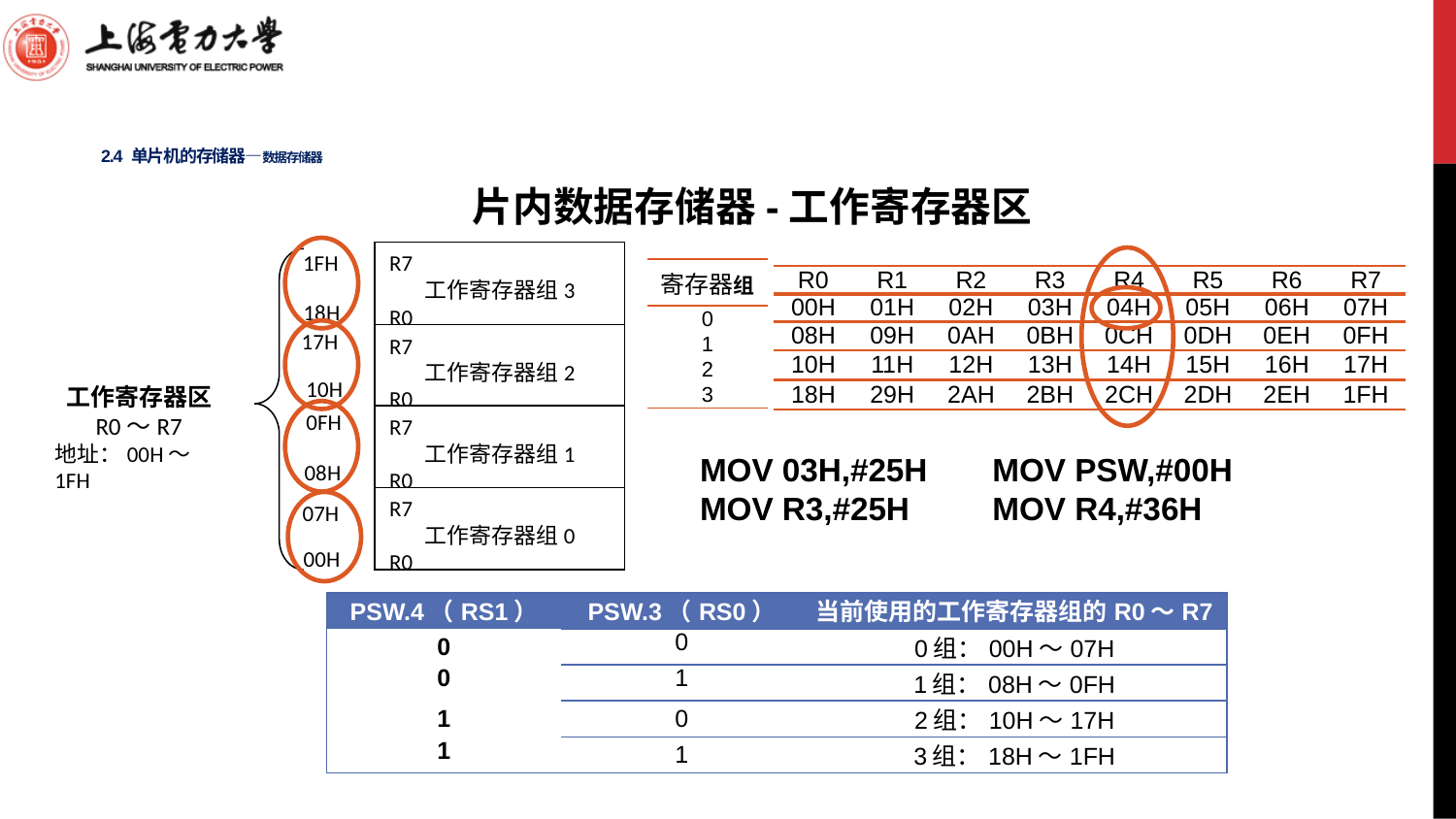

# 2.4  单片机的存储器—数据存储器
片内数据存储器-工作寄存器区

1FH
R7
工作寄存器组3
R0

| 寄存器组 |
| --- |
| 0 |
| 1 |
| 2 |
| 3 |
| R0 | R1 | R2 | R3 | R4 | R5 | R6 | R7 |
| --- | --- | --- | --- | --- | --- | --- | --- |

18H
| 00H | 01H | 02H | 03H | 04H | 05H | 06H | 07H |
| --- | --- | --- | --- | --- | --- | --- | --- |

17H
10H
| 08H | 09H | 0AH | 0BH | 0CH | 0DH | 0EH | 0FH |
| --- | --- | --- | --- | --- | --- | --- | --- |
R7
工作寄存器组2
R0

| 10H | 11H | 12H | 13H | 14H | 15H | 16H | 17H |
| --- | --- | --- | --- | --- | --- | --- | --- |
工作寄存器区
R0～R7
地址：00H～1FH
| 18H | 29H | 2AH | 2BH | 2CH | 2DH | 2EH | 1FH |
| --- | --- | --- | --- | --- | --- | --- | --- |
0FH
08H

R7
工作寄存器组1
R0

MOV 03H,#25H
MOV R3,#25H
MOV PSW,#00H
MOV R4,#36H
R7
工作寄存器组0
R0

07H
00H
| PSW.4（RS1） | PSW.3（RS0） | 当前使用的工作寄存器组的R0～R7 |
| --- | --- | --- |
| 0 | 0 | 0组：00H～07H |
| 0 | 1 | 1组：08H～0FH |
| 1 | 0 | 2组：10H～17H |
| 1 | 1 | 3组：18H～1FH |